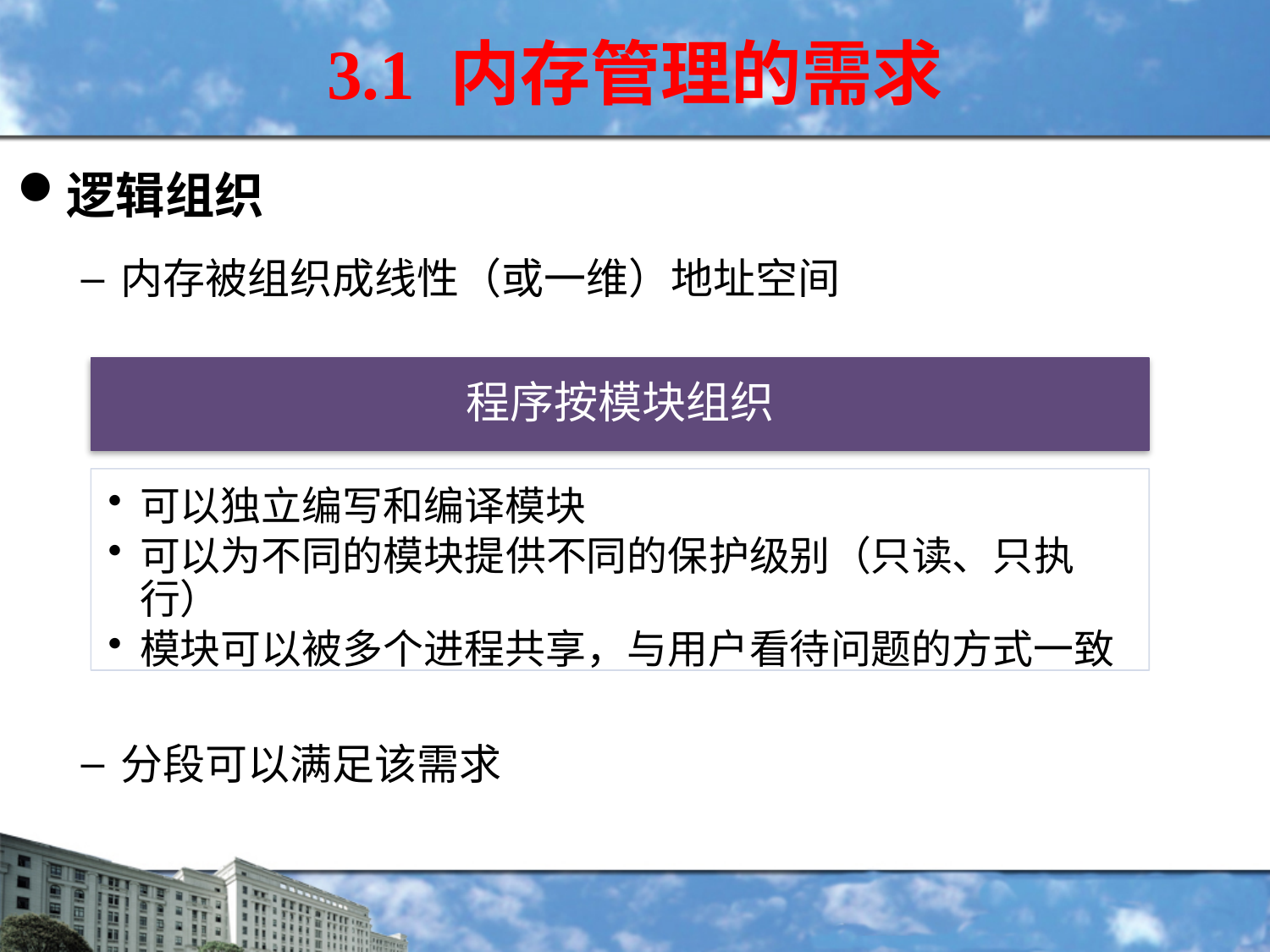

3.1 内存管理的需求
逻辑组织
内存被组织成线性（或一维）地址空间

分段可以满足该需求

程序按模块组织
可以独立编写和编译模块
可以为不同的模块提供不同的保护级别（只读、只执行）
模块可以被多个进程共享，与用户看待问题的方式一致